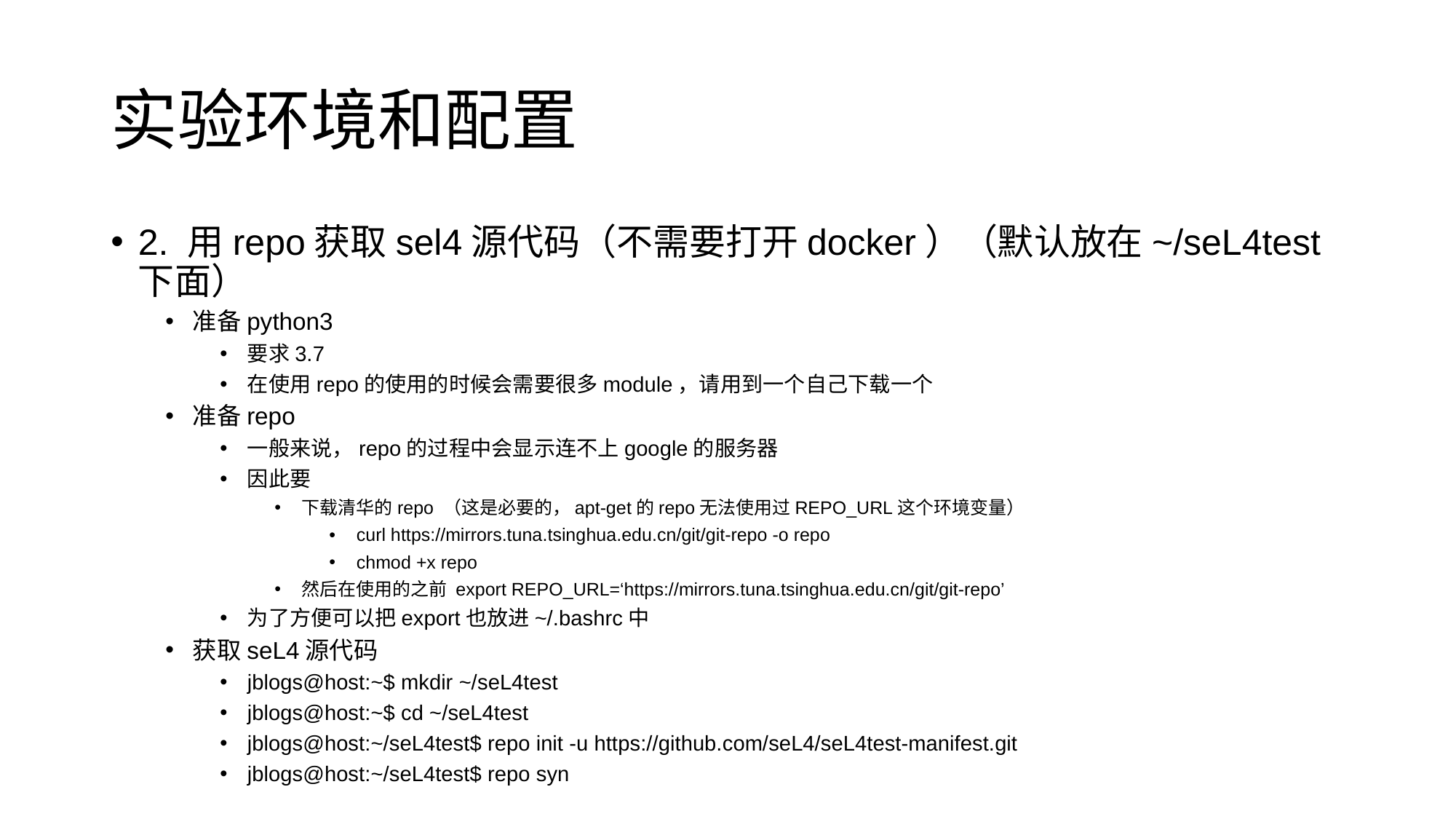

# 实验环境和配置
2. 用repo获取sel4源代码（不需要打开docker）（默认放在~/seL4test下面）
准备python3
要求3.7
在使用repo的使用的时候会需要很多module，请用到一个自己下载一个
准备repo
一般来说，repo的过程中会显示连不上google的服务器
因此要
下载清华的repo （这是必要的，apt-get的repo无法使用过REPO_URL这个环境变量）
curl https://mirrors.tuna.tsinghua.edu.cn/git/git-repo -o repo
chmod +x repo
然后在使用的之前 export REPO_URL=‘https://mirrors.tuna.tsinghua.edu.cn/git/git-repo’
为了方便可以把export也放进~/.bashrc中
获取seL4源代码
jblogs@host:~$ mkdir ~/seL4test
jblogs@host:~$ cd ~/seL4test
jblogs@host:~/seL4test$ repo init -u https://github.com/seL4/seL4test-manifest.git
jblogs@host:~/seL4test$ repo syn

2